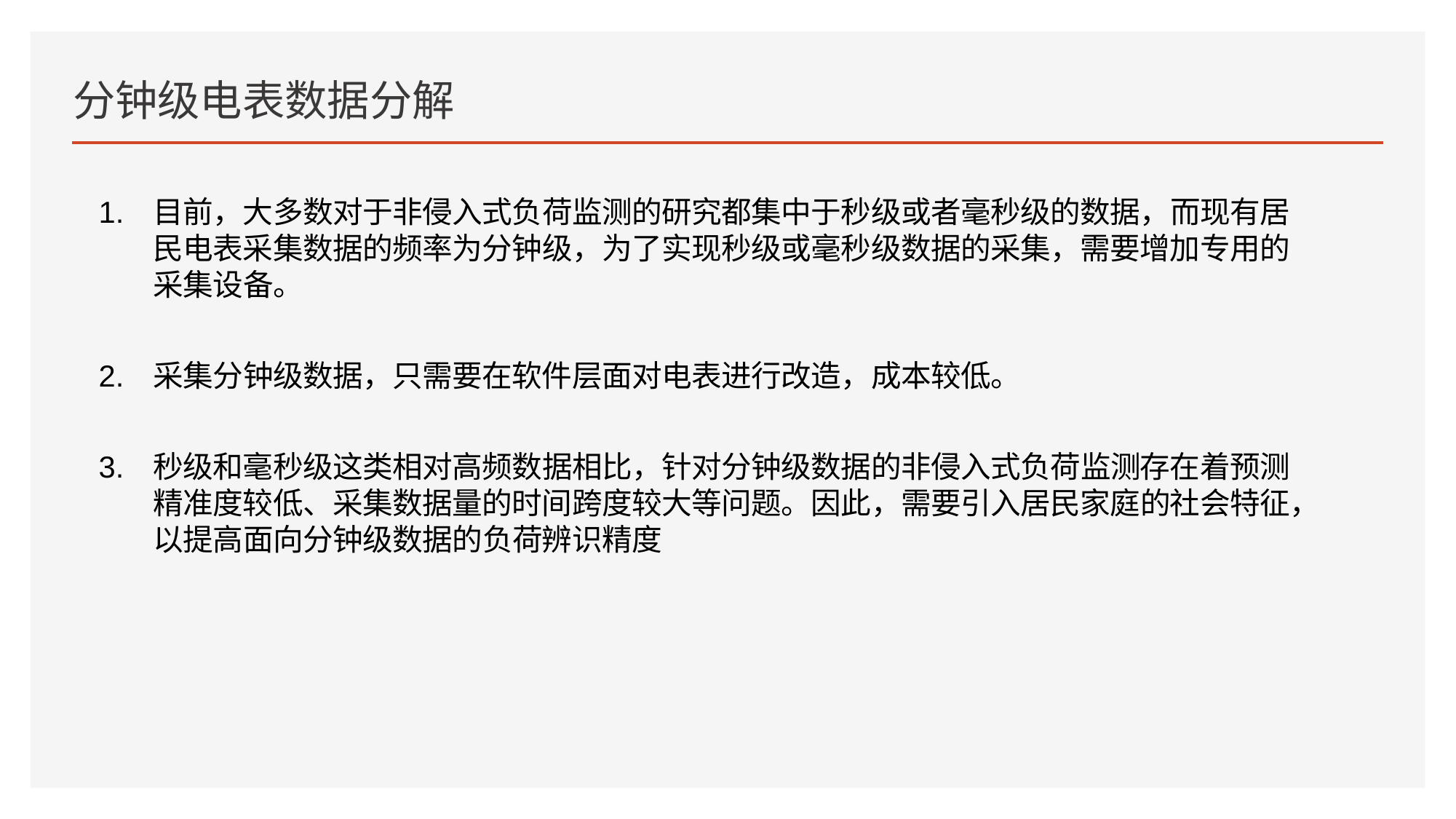

# 分钟级电表数据分解

目前，大多数对于非侵入式负荷监测的研究都集中于秒级或者毫秒级的数据，而现有居民电表采集数据的频率为分钟级，为了实现秒级或毫秒级数据的采集，需要增加专用的采集设备。

采集分钟级数据，只需要在软件层面对电表进行改造，成本较低。

秒级和毫秒级这类相对高频数据相比，针对分钟级数据的非侵入式负荷监测存在着预测精准度较低、采集数据量的时间跨度较大等问题。因此，需要引入居民家庭的社会特征，以提高面向分钟级数据的负荷辨识精度